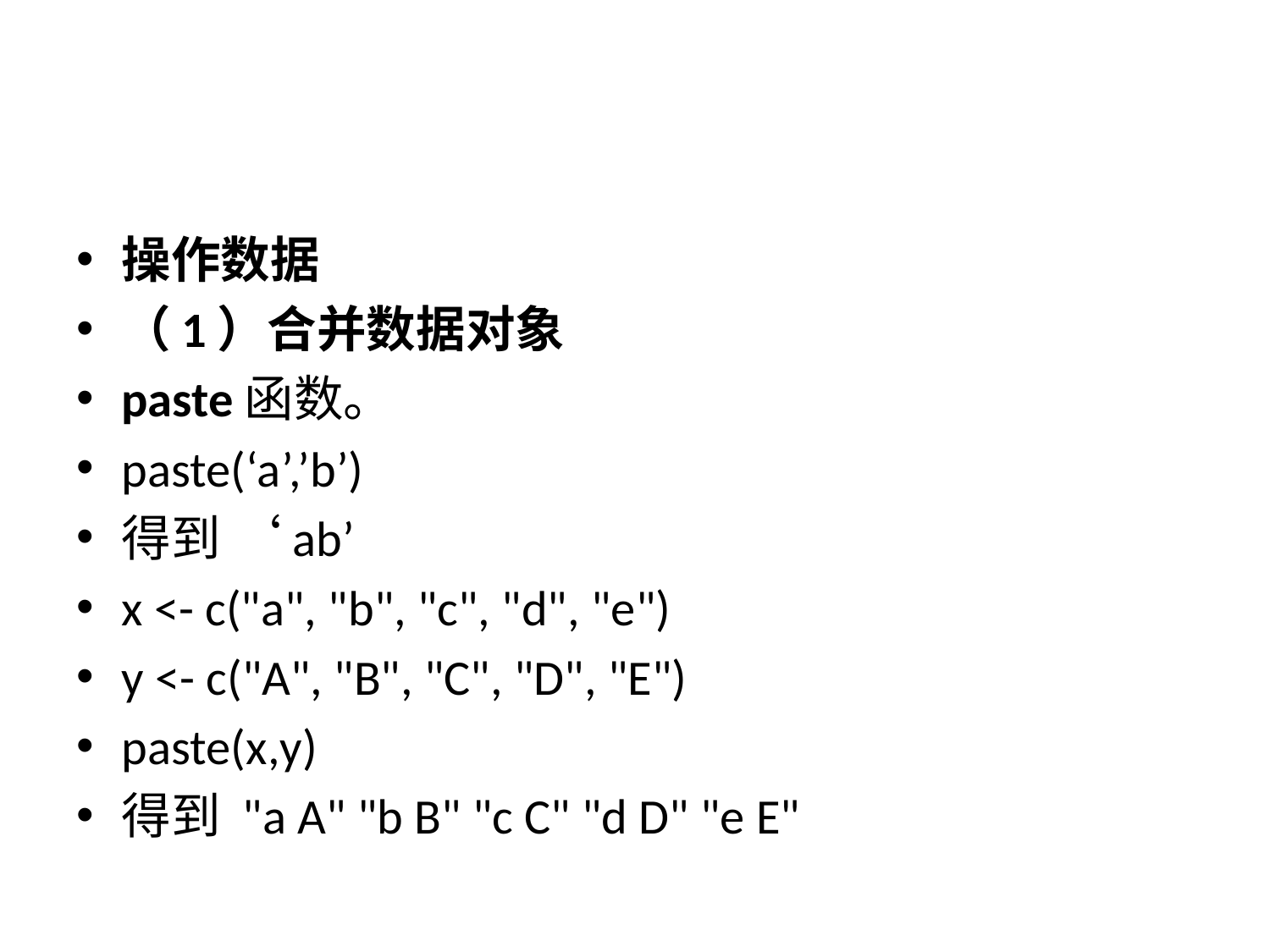

#
操作数据
（1）合并数据对象
paste函数。
paste(‘a’,’b’)
得到 ‘ab’
x <- c("a", "b", "c", "d", "e")
y <- c("A", "B", "C", "D", "E")
paste(x,y)
得到 "a A" "b B" "c C" "d D" "e E"